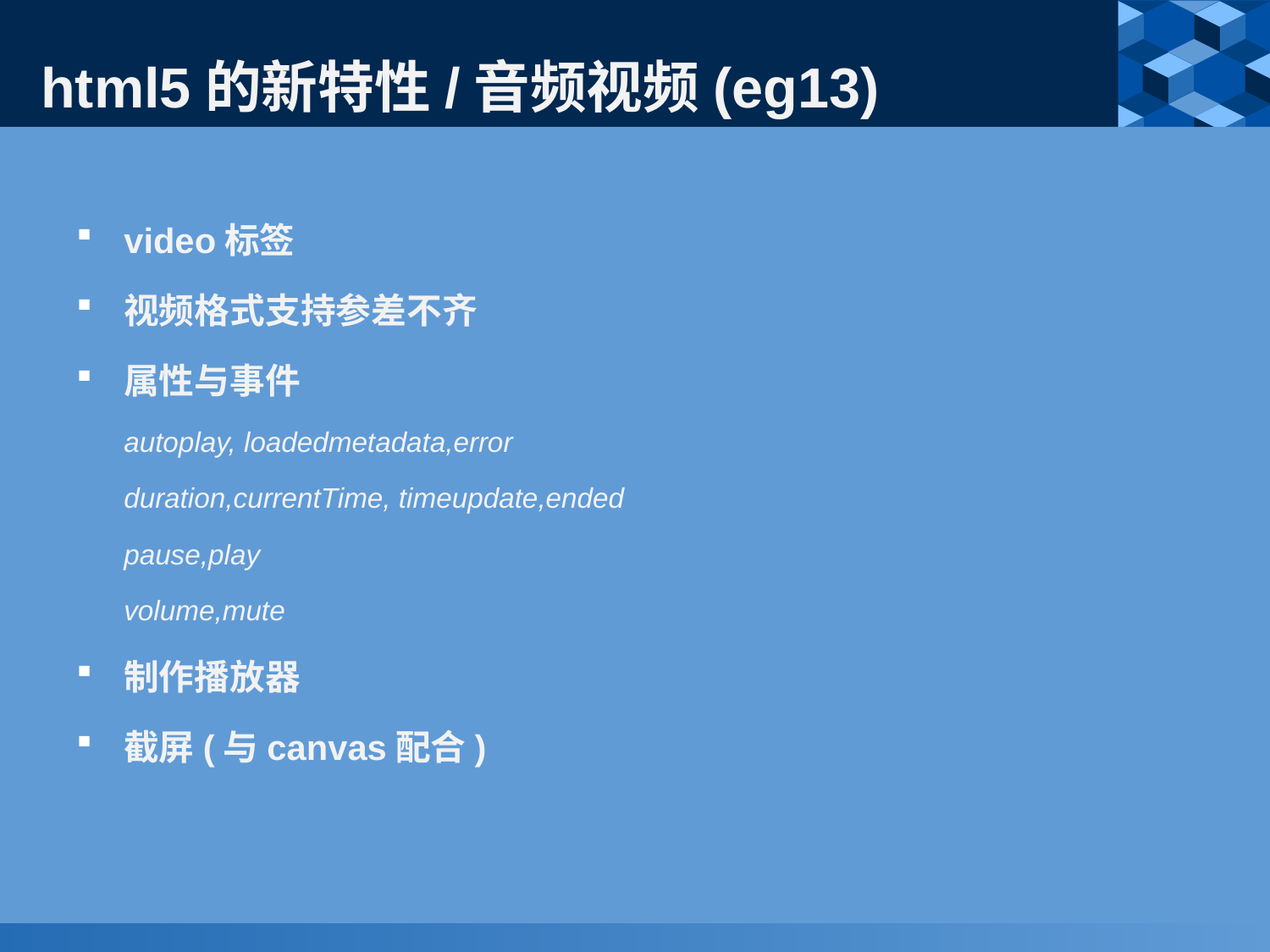

# html5的新特性/音频视频(eg13)
video标签
视频格式支持参差不齐
属性与事件
	autoplay, loadedmetadata,error
	duration,currentTime, timeupdate,ended
	pause,play
	volume,mute
制作播放器
截屏(与canvas配合)